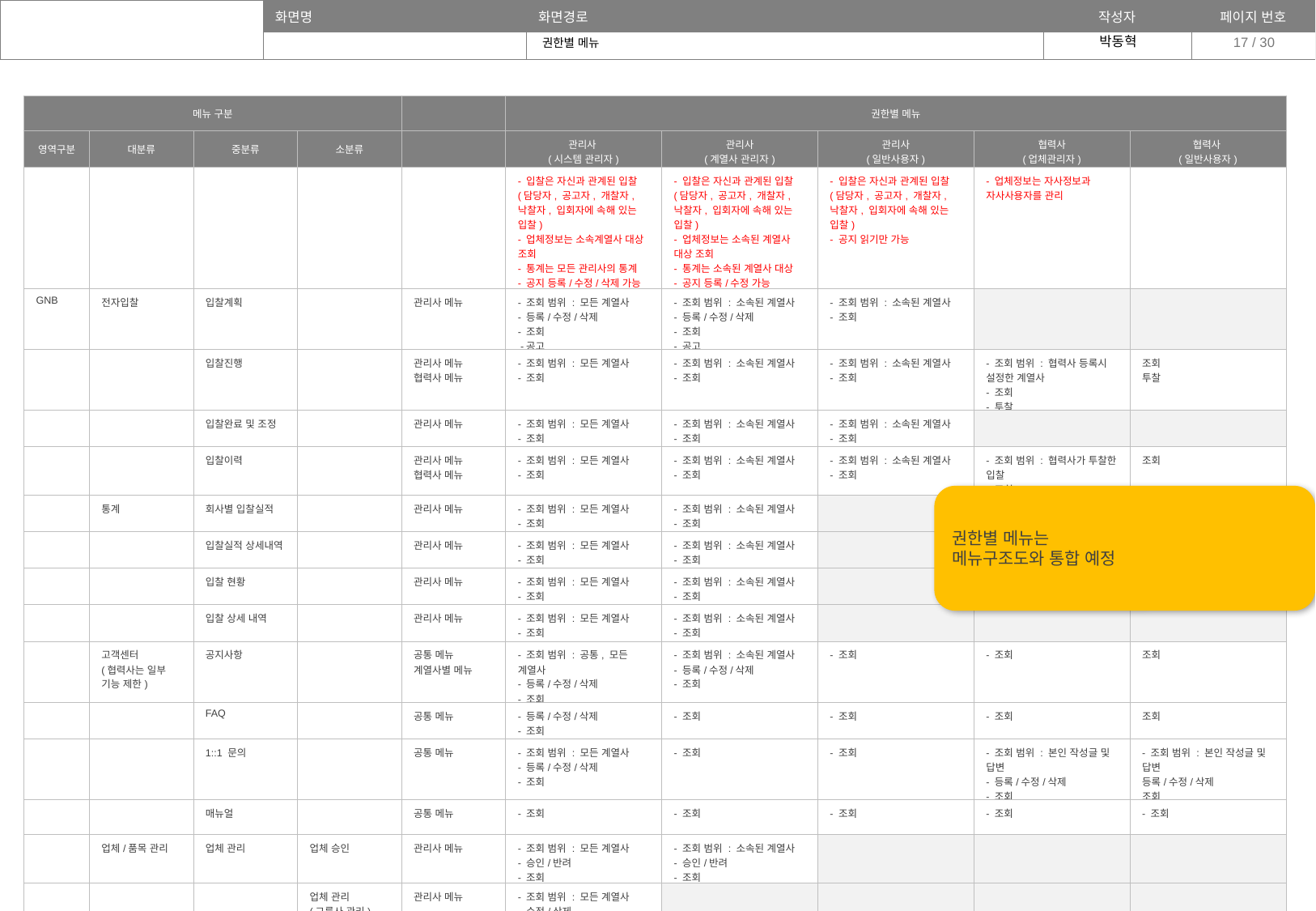

17

권한별 메뉴
| 메뉴 구분 |  |  |  |  | 권한별 메뉴 |  |  |  |  |
| --- | --- | --- | --- | --- | --- | --- | --- | --- | --- |
| 영역구분 | 대분류 | 중분류 | 소분류 |  | 관리사 (시스템 관리자) | 관리사 (계열사 관리자) | 관리사 (일반사용자) | 협력사 (업체관리자) | 협력사 (일반사용자) |
|  |  |  |  |  | - 입찰은 자신과 관계된 입찰(담당자, 공고자, 개찰자, 낙찰자, 입회자에 속해 있는 입찰) - 업체정보는 소속계열사 대상 조회 - 통계는 모든 관리사의 통계 - 공지 등록/수정/삭제 가능 - FAQ 등록/수정/삭제 가능 | - 입찰은 자신과 관계된 입찰(담당자, 공고자, 개찰자, 낙찰자, 입회자에 속해 있는 입찰) - 업체정보는 소속된 계열사 대상 조회 - 통계는 소속된 계열사 대상 - 공지 등록/수정 가능 | - 입찰은 자신과 관계된 입찰(담당자, 공고자, 개찰자, 낙찰자, 입회자에 속해 있는 입찰) - 공지 읽기만 가능 | - 업체정보는 자사정보과 자사사용자를 관리 |  |
| GNB | 전자입찰 | 입찰계획 |  | 관리사 메뉴 | - 조회 범위 : 모든 계열사 - 등록/수정/삭제 - 조회 -공고 | - 조회 범위 : 소속된 계열사 - 등록/수정/삭제 - 조회 - 공고 | - 조회 범위 : 소속된 계열사 - 조회 |  |  |
|  |  | 입찰진행 |  | 관리사 메뉴 협력사 메뉴 | - 조회 범위 : 모든 계열사 - 조회 | - 조회 범위 : 소속된 계열사 - 조회 | - 조회 범위 : 소속된 계열사 - 조회 | - 조회 범위 : 협력사 등록시 설정한 계열사 - 조회 - 투찰 | 조회 투찰 |
|  |  | 입찰완료 및 조정 |  | 관리사 메뉴 | - 조회 범위 : 모든 계열사 - 조회 | - 조회 범위 : 소속된 계열사 - 조회 | - 조회 범위 : 소속된 계열사 - 조회 |  |  |
|  |  | 입찰이력 |  | 관리사 메뉴 협력사 메뉴 | - 조회 범위 : 모든 계열사 - 조회 | - 조회 범위 : 소속된 계열사 - 조회 | - 조회 범위 : 소속된 계열사 - 조회 | - 조회 범위 : 협력사가 투찰한 입찰 - 조회 | 조회 |
|  | 통계 | 회사별 입찰실적 |  | 관리사 메뉴 | - 조회 범위 : 모든 계열사 - 조회 | - 조회 범위 : 소속된 계열사 - 조회 |  |  |  |
|  |  | 입찰실적 상세내역 |  | 관리사 메뉴 | - 조회 범위 : 모든 계열사 - 조회 | - 조회 범위 : 소속된 계열사 - 조회 |  |  |  |
|  |  | 입찰 현황 |  | 관리사 메뉴 | - 조회 범위 : 모든 계열사 - 조회 | - 조회 범위 : 소속된 계열사 - 조회 |  |  |  |
|  |  | 입찰 상세 내역 |  | 관리사 메뉴 | - 조회 범위 : 모든 계열사 - 조회 | - 조회 범위 : 소속된 계열사 - 조회 |  |  |  |
|  | 고객센터 (협력사는 일부 기능 제한) | 공지사항 |  | 공통 메뉴 계열사별 메뉴 | - 조회 범위 : 공통, 모든 계열사 - 등록/수정/삭제 - 조회 | - 조회 범위 : 소속된 계열사 - 등록/수정/삭제 - 조회 | - 조회 | - 조회 | 조회 |
|  |  | FAQ |  | 공통 메뉴 | - 등록/수정/삭제 - 조회 | - 조회 | - 조회 | - 조회 | 조회 |
|  |  | 1::1 문의 |  | 공통 메뉴 | - 조회 범위 : 모든 계열사 - 등록/수정/삭제 - 조회 | - 조회 | - 조회 | - 조회 범위 : 본인 작성글 및 답변 - 등록/수정/삭제 - 조회 | - 조회 범위 : 본인 작성글 및 답변 등록/수정/삭제 조회 |
|  |  | 매뉴얼 |  | 공통 메뉴 | - 조회 | - 조회 | - 조회 | - 조회 | - 조회 |
|  | 업체/품목 관리 | 업체 관리 | 업체 승인 | 관리사 메뉴 | - 조회 범위 : 모든 계열사 - 승인/반려 - 조회 | - 조회 범위 : 소속된 계열사 - 승인/반려 - 조회 |  |  |  |
|  |  |  | 업체 관리 (그룹사 관리) | 관리사 메뉴 | - 조회 범위 : 모든 계열사 - 수정/삭제 - 조회 |  |  |  |  |
|  |  |  | 사용자 관리 | 관리사 메뉴 | - 조회 범위 : 모든 계열사 - 등록/수정/삭제 - 조회 |  |  |  |  |
|  |  | 품목 관리 |  | 관리사 메뉴 | - 조회 범위 : 모든 계열사 - 등록/수정/삭제 - 조회 |  |  |  |  |
|  | 관리 | 회사 정보 |  | 협력사 메뉴 |  |  |  | 수정 |  |
|  |  | 사용자 관리 |  | 협력사 메뉴 |  |  |  | 등록/수정/삭제 조회 |  |
권한별 메뉴는
메뉴구조도와 통합 예정